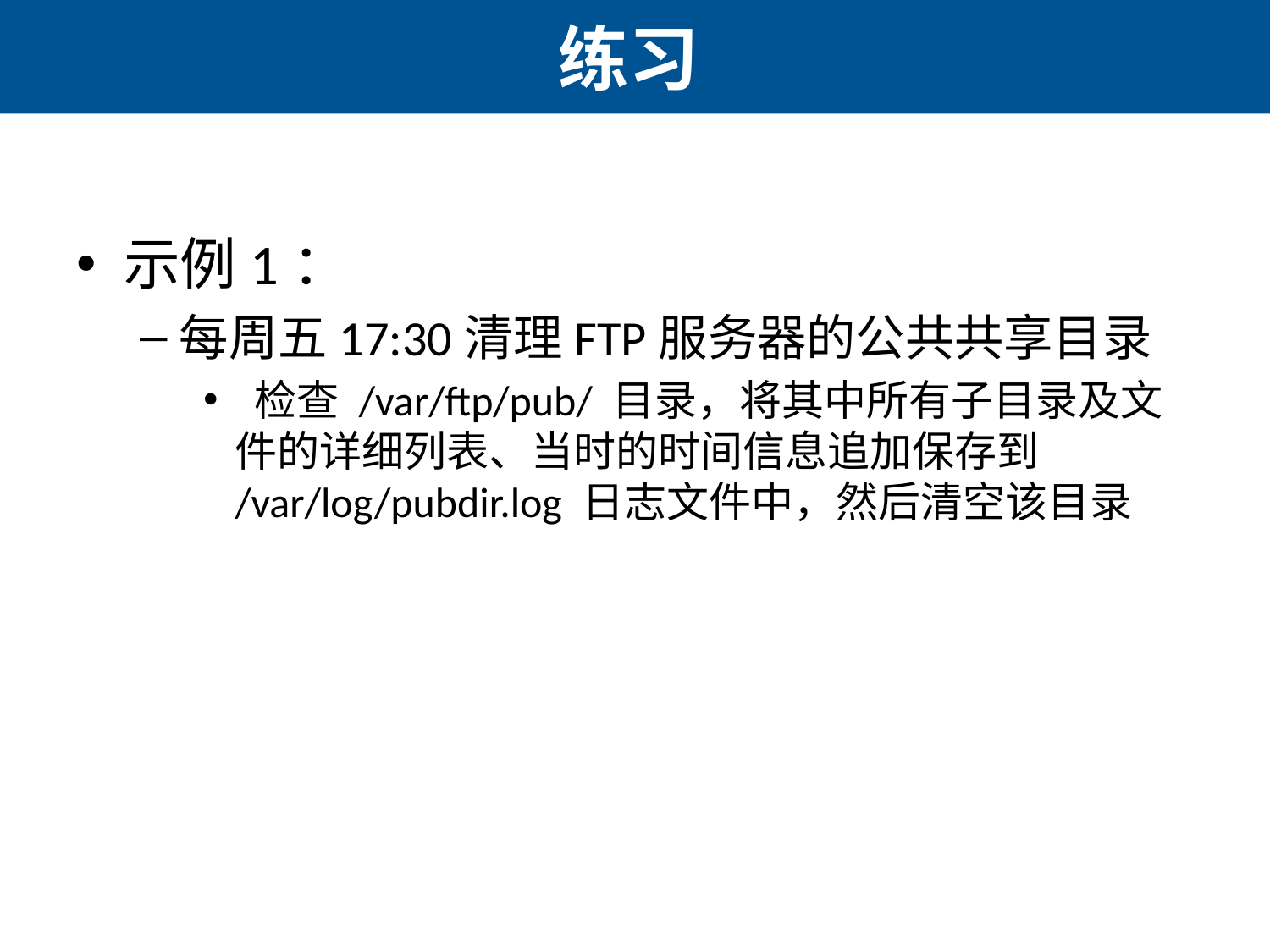

# 练习
示例1：
每周五17:30清理FTP服务器的公共共享目录
 检查 /var/ftp/pub/ 目录，将其中所有子目录及文件的详细列表、当时的时间信息追加保存到 /var/log/pubdir.log 日志文件中，然后清空该目录